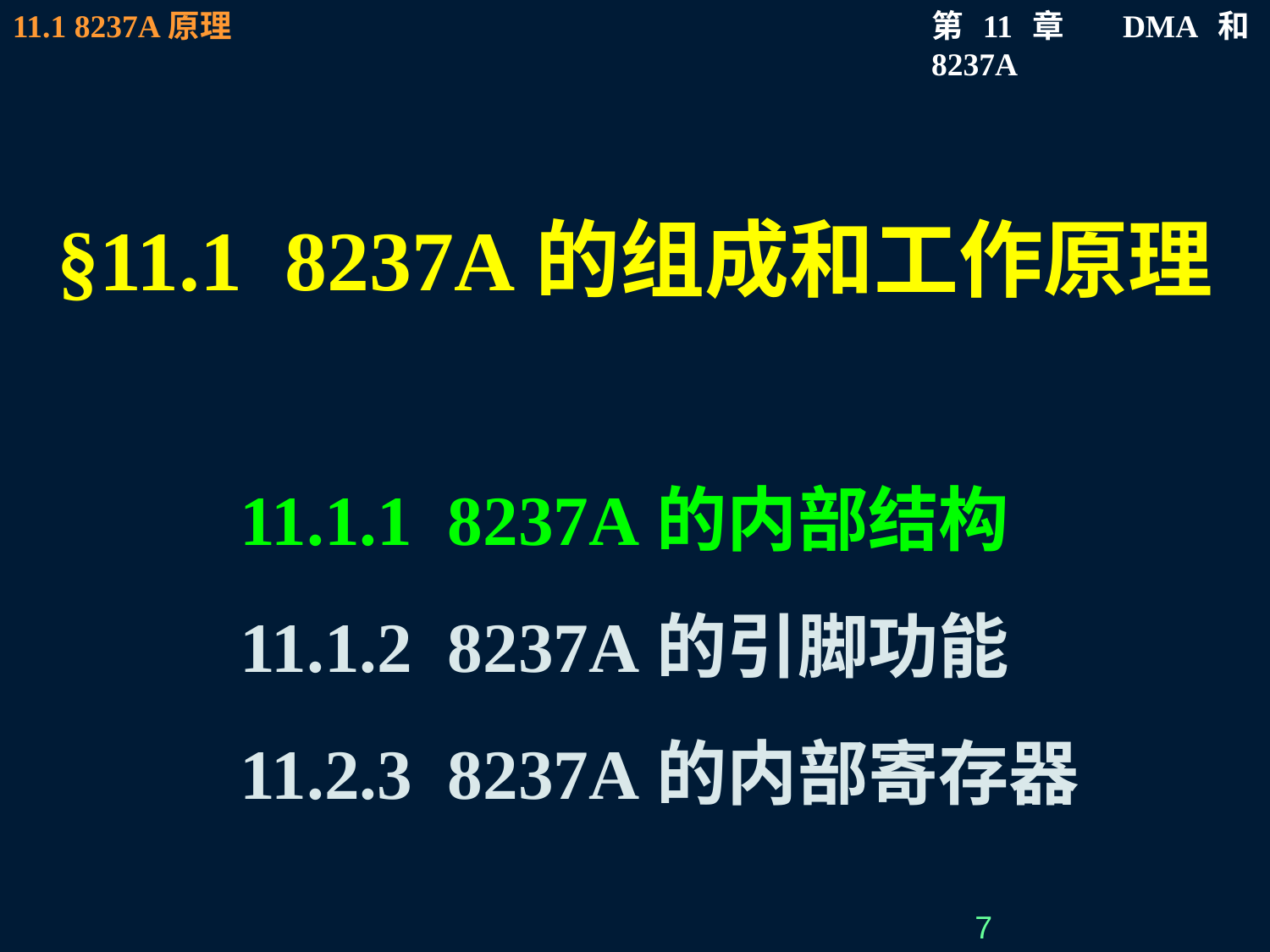

# §11.1  8237A的组成和工作原理
11.1.1  8237A的内部结构
11.1.2  8237A的引脚功能
11.2.3  8237A的内部寄存器